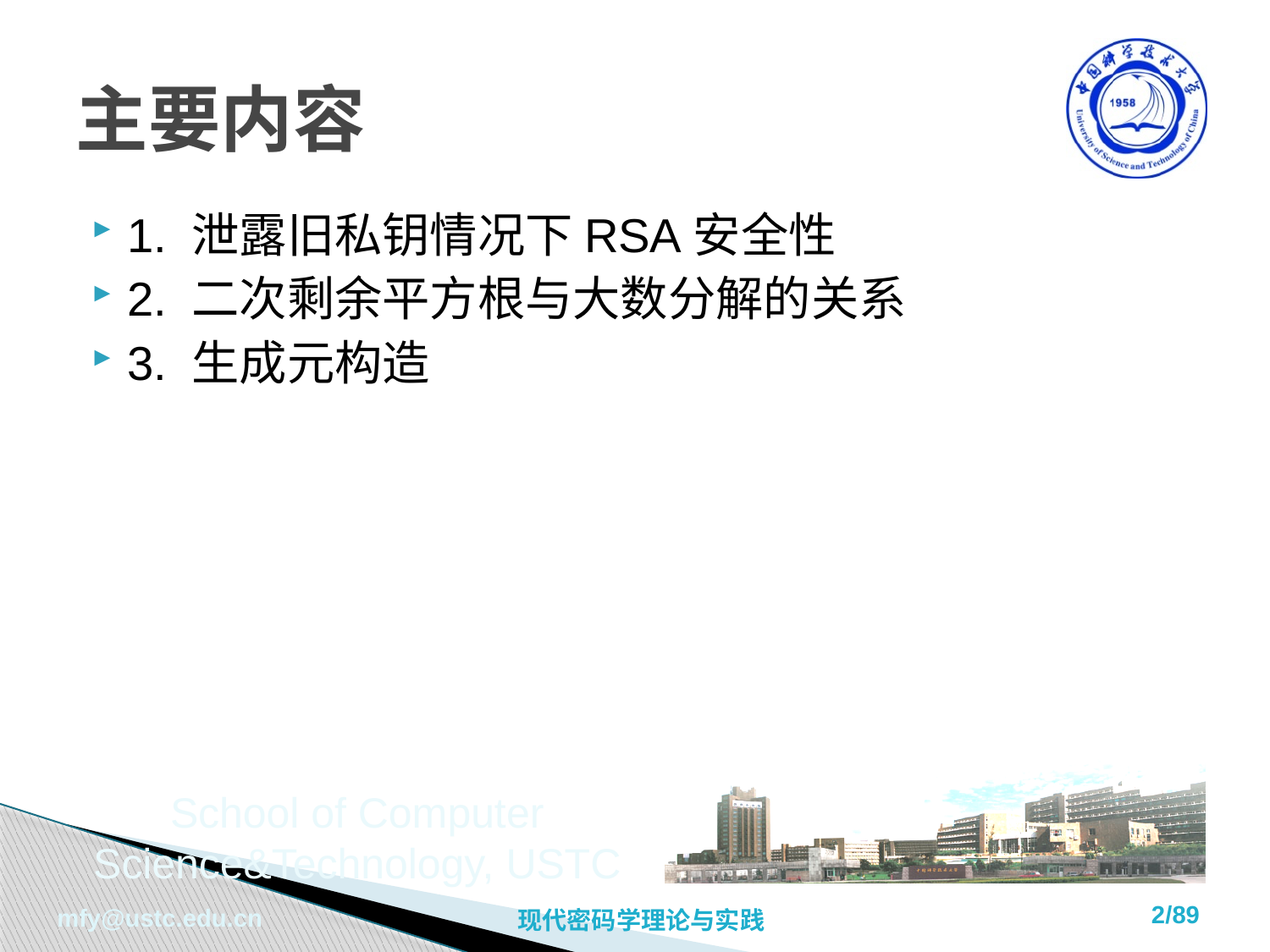

# 主要内容
1. 泄露旧私钥情况下RSA安全性
2. 二次剩余平方根与大数分解的关系
3. 生成元构造